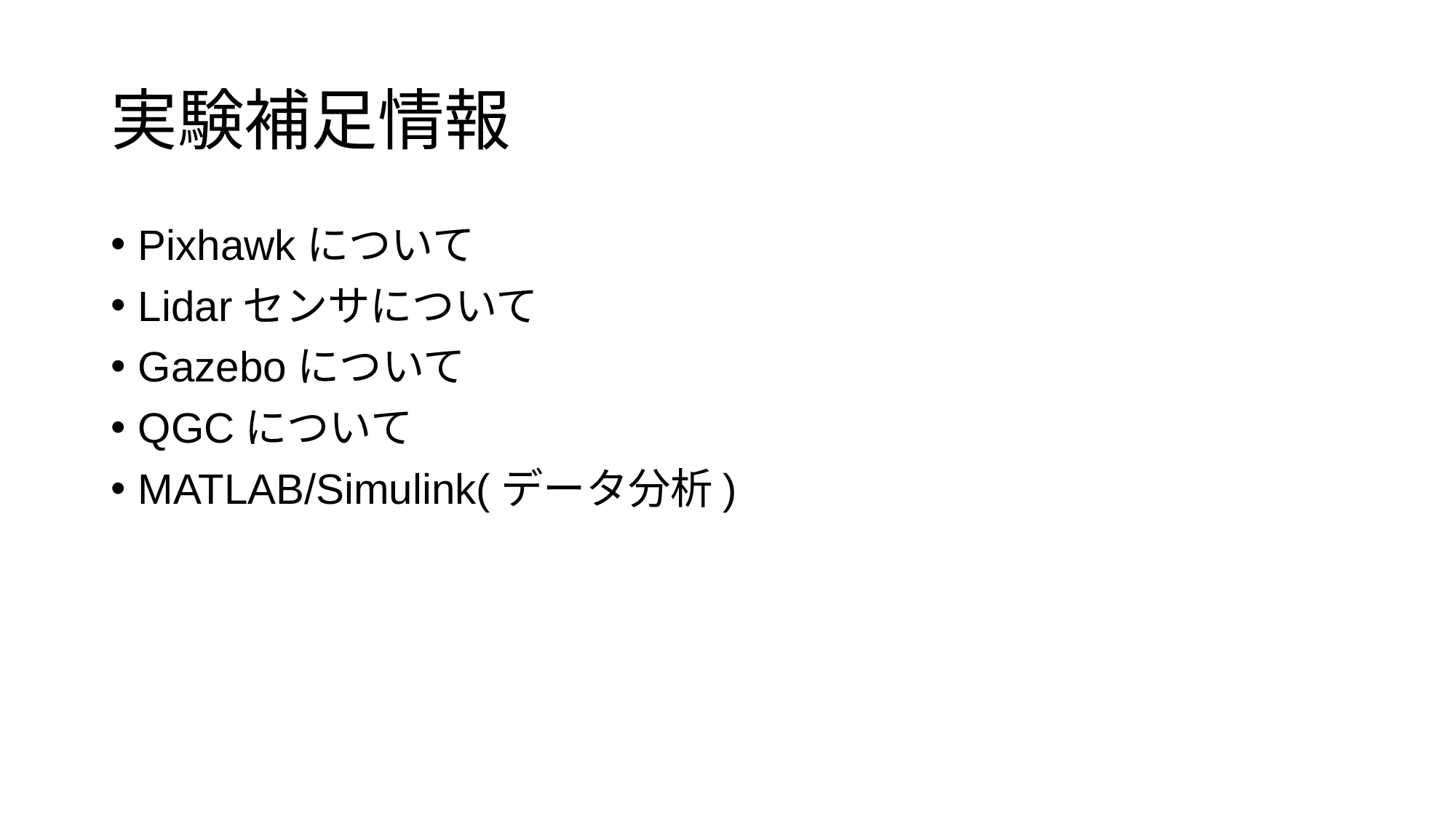

# 実験補足情報
Pixhawkについて
Lidarセンサについて
Gazeboについて
QGCについて
MATLAB/Simulink(データ分析)